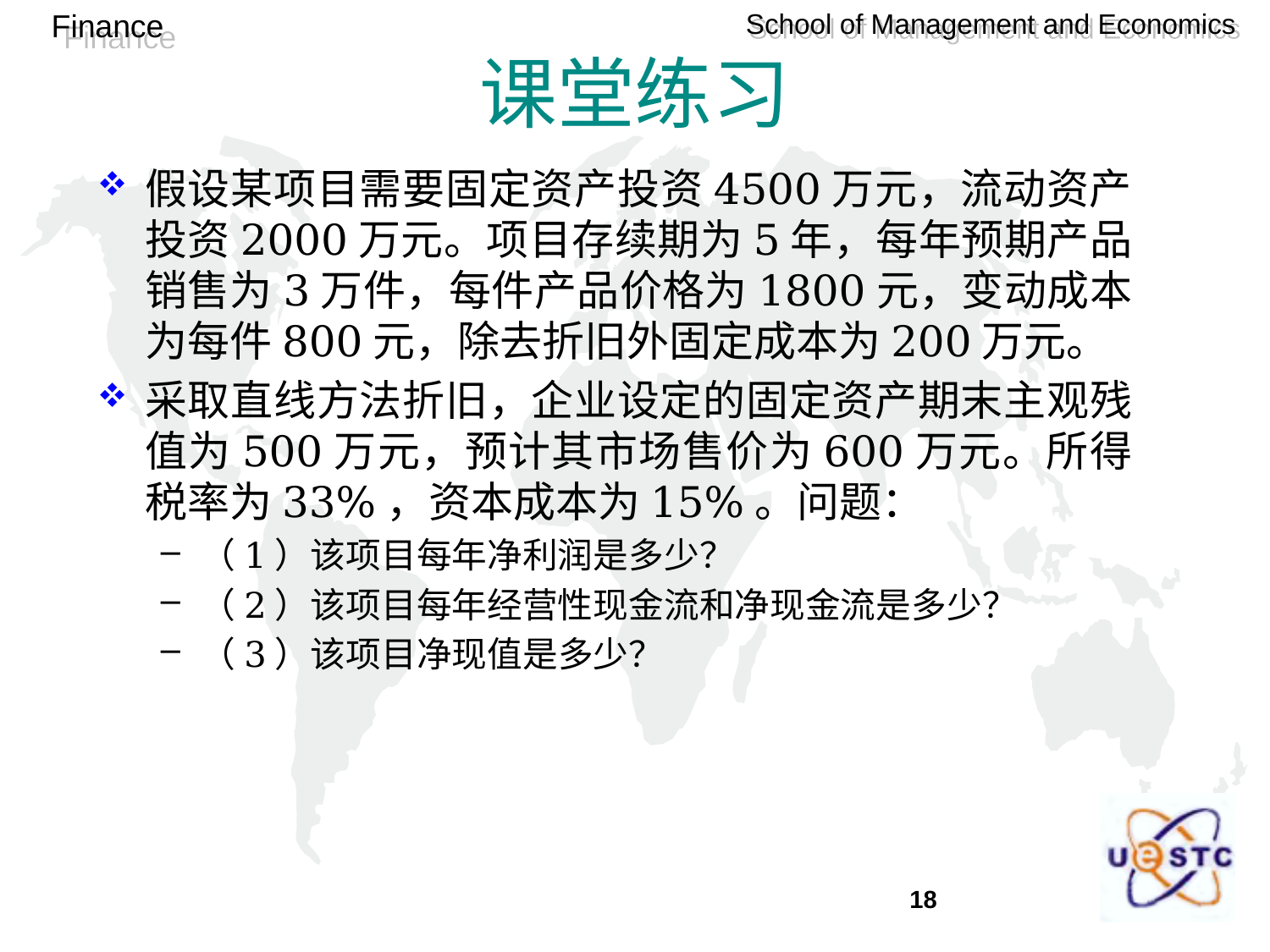

# 课堂练习
假设某项目需要固定资产投资4500万元，流动资产投资2000万元。项目存续期为5年，每年预期产品销售为3万件，每件产品价格为1800元，变动成本为每件800元，除去折旧外固定成本为200万元。
采取直线方法折旧，企业设定的固定资产期末主观残值为500万元，预计其市场售价为600万元。所得税率为33%，资本成本为15%。问题：
（1）该项目每年净利润是多少？
（2）该项目每年经营性现金流和净现金流是多少？
（3）该项目净现值是多少？